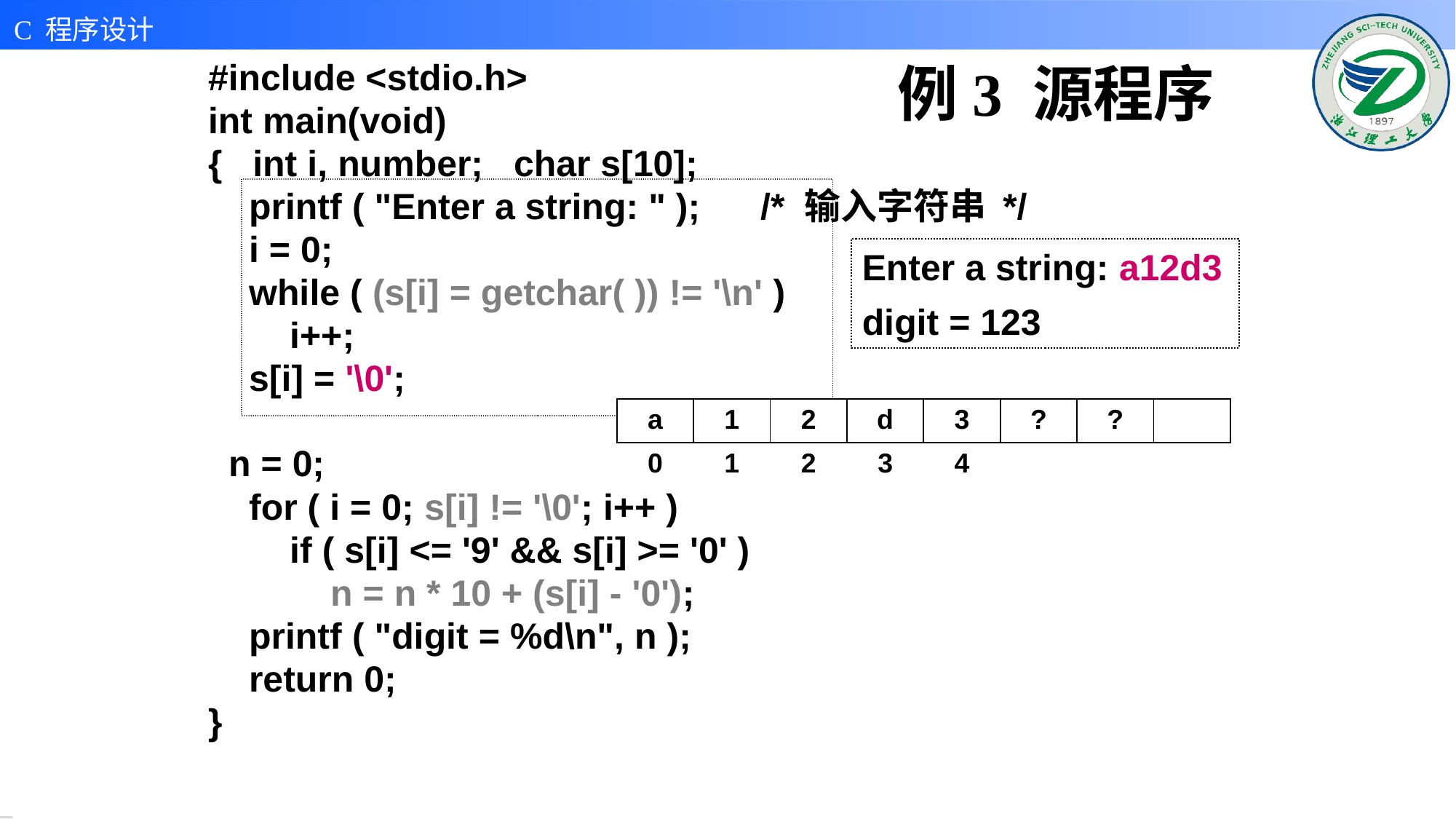

# 例3 源程序
#include <stdio.h>
int main(void)
{   int i, number;   char s[10];
    printf ( "Enter a string: " );      /* 输入字符串 */
    i = 0;
    while ( (s[i] = getchar( )) != '\n' )
        i++;
    s[i] = '\0';

  n = 0;                             /* 将字符串转换为整数 */
    for ( i = 0; s[i] != '\0'; i++ )
        if ( s[i] <= '9' && s[i] >= '0' )
            n = n * 10 + (s[i] - '0');
    printf ( "digit = %d\n", n );
    return 0;
}

Enter a string: a12d3
digit = 123
| a | 1 | 2 | d | 3 | ? | ? |  |
| --- | --- | --- | --- | --- | --- | --- | --- |
| 0 | 1 | 2 | 3 | 4 |  |  |  |